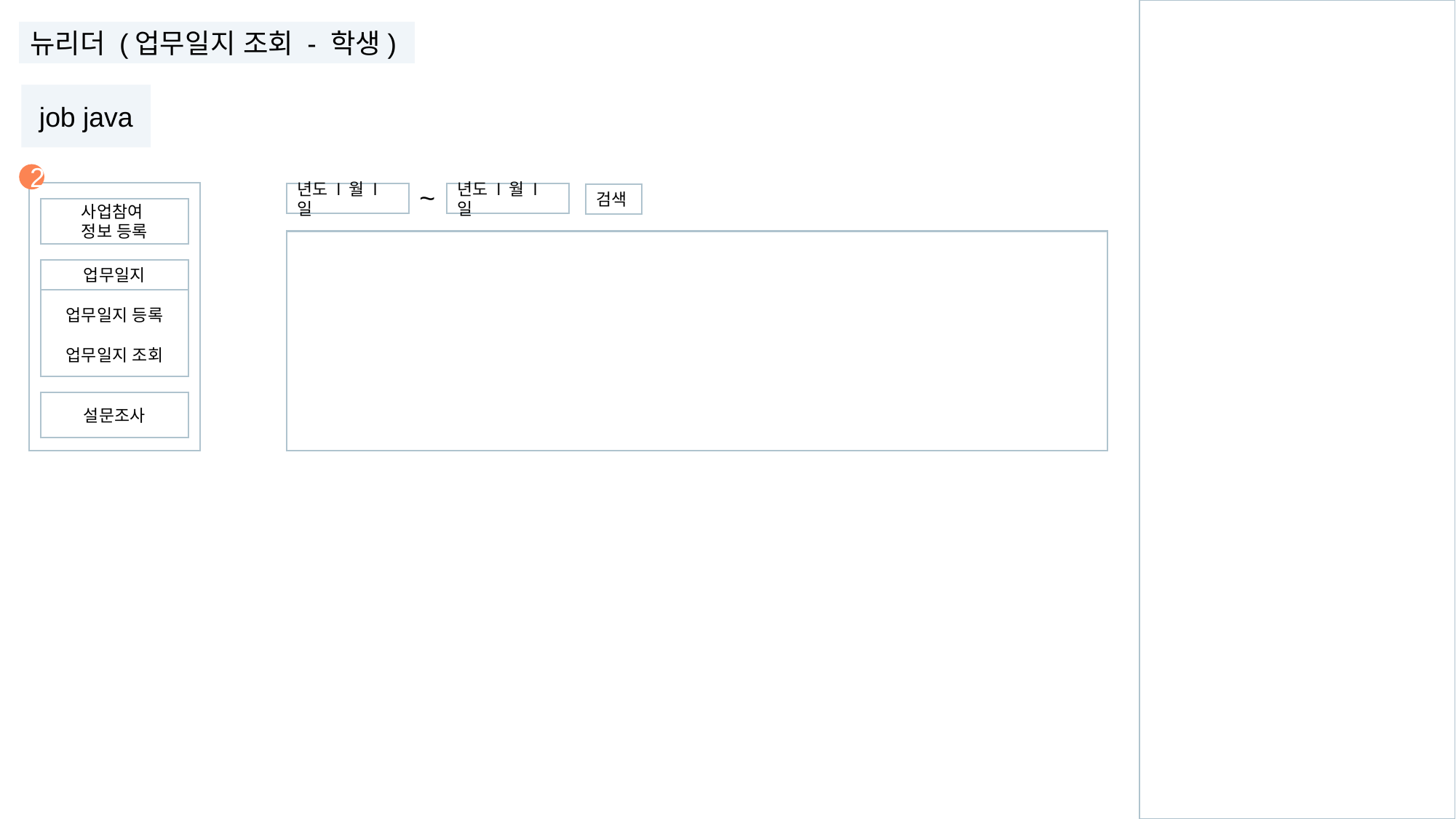

뉴리더 (업무일지 조회 - 학생)
job java
2
~

년도 l 월 l 일
년도 l 월 l 일
검색
사업참여
정보 등록

업무일지

업무일지 등록

업무일지 조회
설문조사